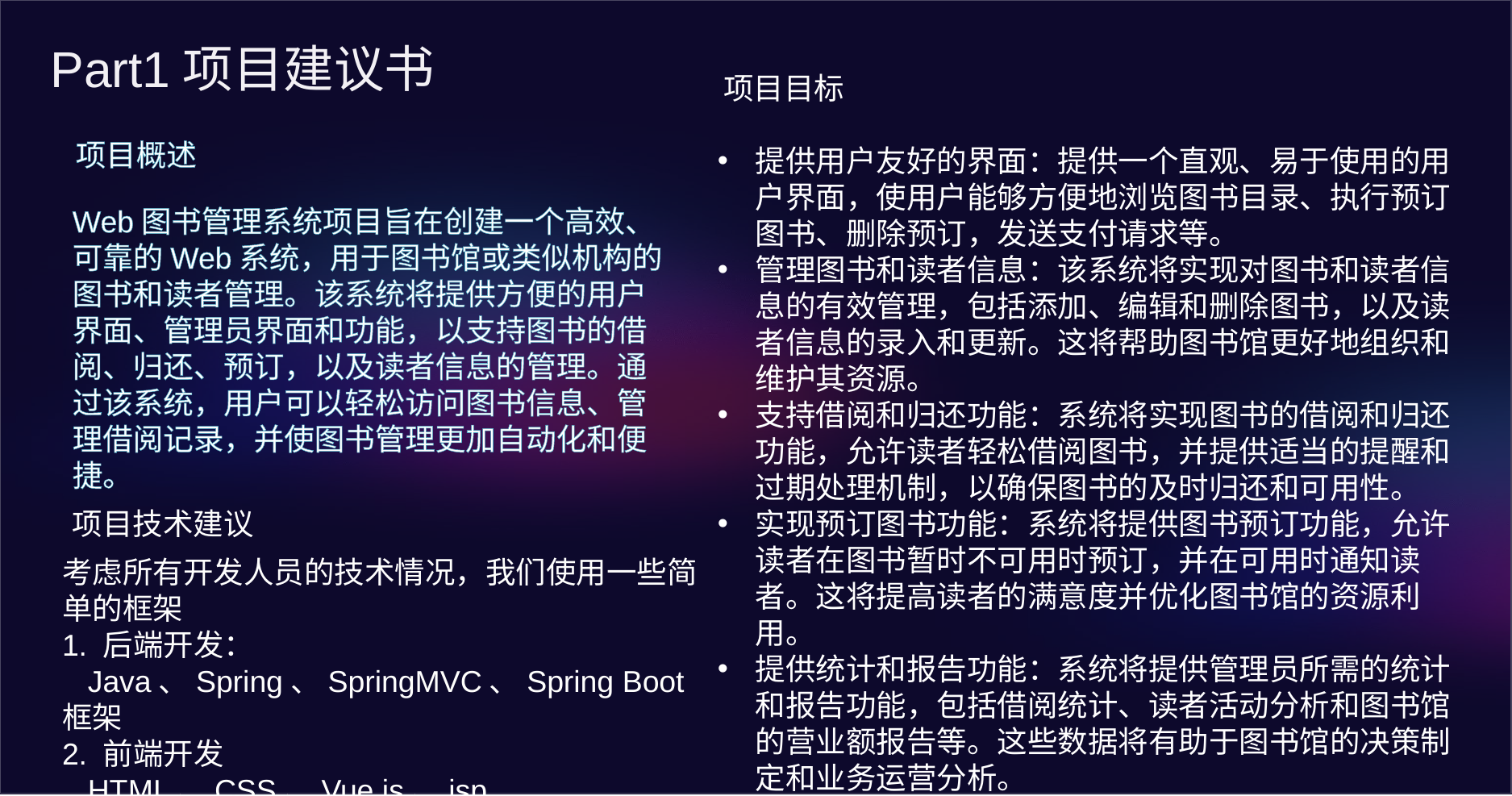

# Part1项目建议书
项目目标

提供用户友好的界面：提供一个直观、易于使用的用户界面，使用户能够方便地浏览图书目录、执行预订图书、删除预订，发送支付请求等。
管理图书和读者信息：该系统将实现对图书和读者信息的有效管理，包括添加、编辑和删除图书，以及读者信息的录入和更新。这将帮助图书馆更好地组织和维护其资源。
支持借阅和归还功能：系统将实现图书的借阅和归还功能，允许读者轻松借阅图书，并提供适当的提醒和过期处理机制，以确保图书的及时归还和可用性。
实现预订图书功能：系统将提供图书预订功能，允许读者在图书暂时不可用时预订，并在可用时通知读者。这将提高读者的满意度并优化图书馆的资源利用。
提供统计和报告功能：系统将提供管理员所需的统计和报告功能，包括借阅统计、读者活动分析和图书馆的营业额报告等。这些数据将有助于图书馆的决策制定和业务运营分析。
项目概述
Web图书管理系统项目旨在创建一个高效、可靠的Web系统，用于图书馆或类似机构的图书和读者管理。该系统将提供方便的用户界面、管理员界面和功能，以支持图书的借阅、归还、预订，以及读者信息的管理。通过该系统，用户可以轻松访问图书信息、管理借阅记录，并使图书管理更加自动化和便捷。
项目技术建议
考虑所有开发人员的技术情况，我们使用一些简单的框架
1. 后端开发：
   Java、Spring、SpringMVC、Spring Boot框架
2. 前端开发
   HTML、CSS、Vue.js、jsp